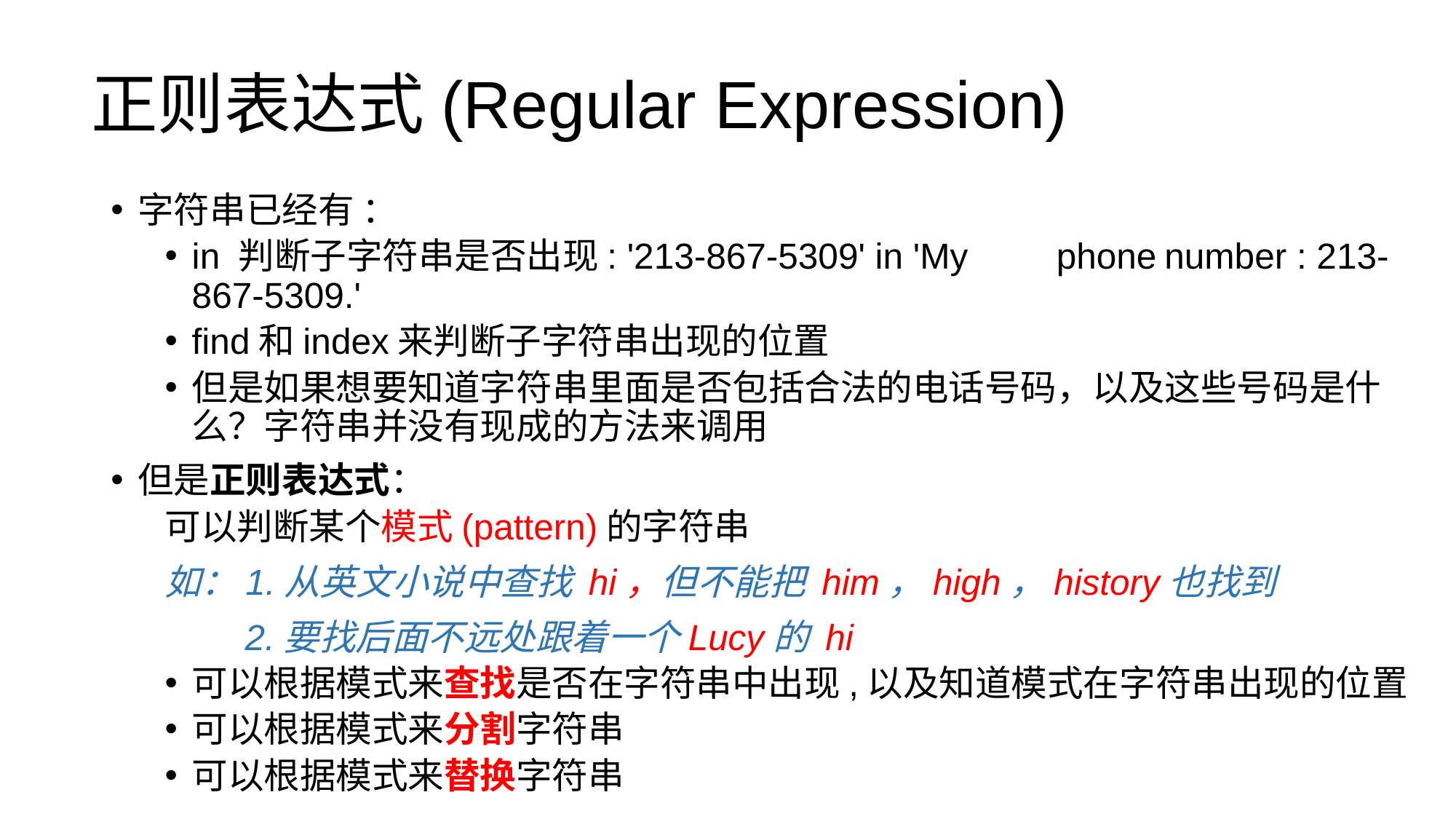

# 正则表达式(Regular Expression)
字符串已经有 ：
in 判断子字符串是否出现: '213-867-5309' in 'My	phone	number : 213-867-5309.'
find和index来判断子字符串出现的位置
但是如果想要知道字符串里面是否包括合法的电话号码，以及这些号码是什么？字符串并没有现成的方法来调用
但是正则表达式：
可以判断某个模式(pattern)的字符串
如：1.从英文小说中查找 hi，但不能把 him，high，history也找到
        2.要找后面不远处跟着一个Lucy的 hi
可以根据模式来查找是否在字符串中出现,以及知道模式在字符串出现的位置
可以根据模式来分割字符串
可以根据模式来替换字符串